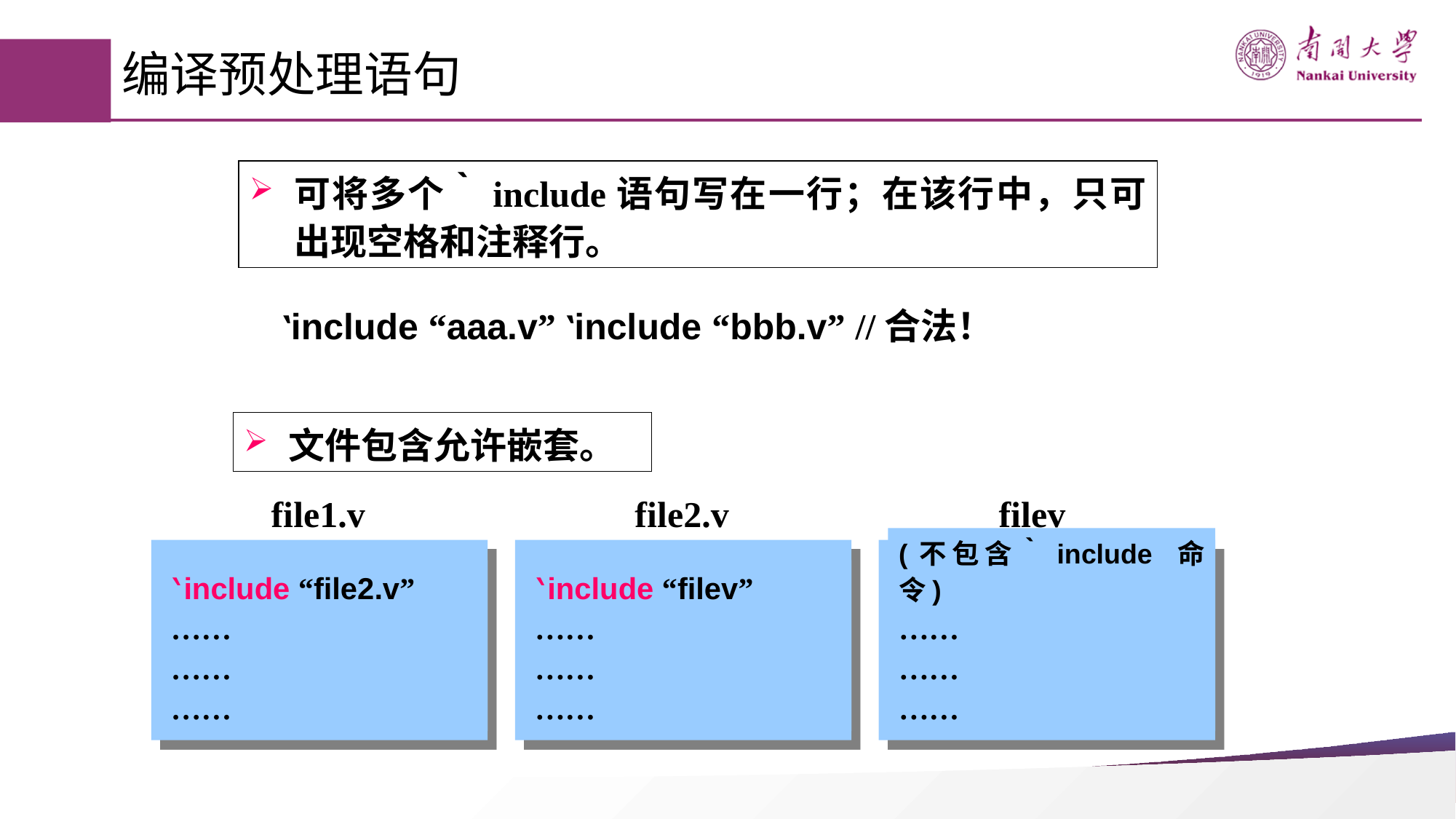

# 编译预处理语句
可将多个‵include语句写在一行；在该行中，只可出现空格和注释行。
‵include “aaa.v” ‵include “bbb.v” //合法！
文件包含允许嵌套。
filev

(不包含‵include 命令)
……
……
……
file1.v

‵include “file2.v”
……
……
……
file2.v

‵include “filev”
……
……
……